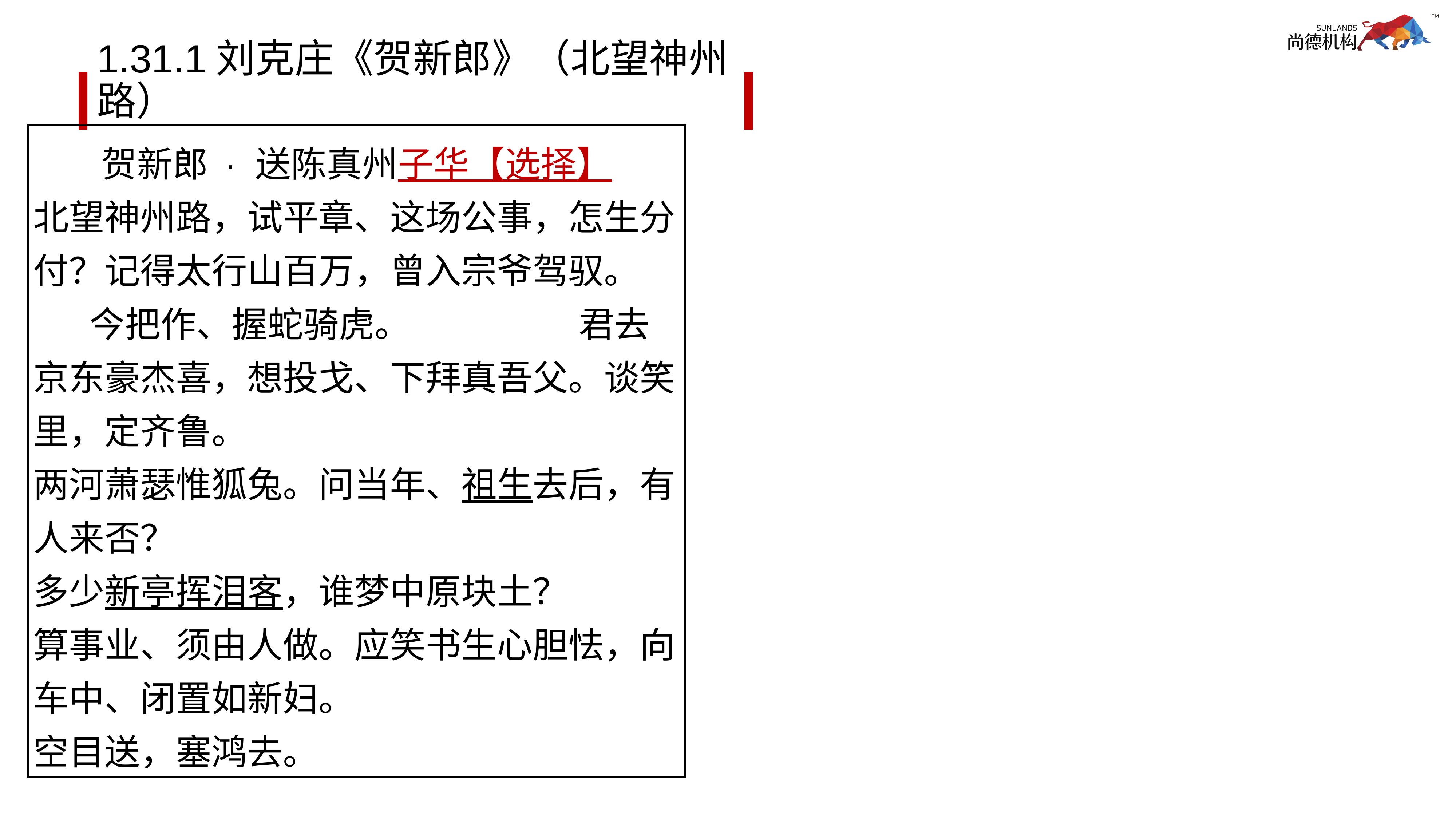

# 1.31.1刘克庄《贺新郎》（北望神州路）
贺新郎 · 送陈真州子华【选择】
北望神州路，试平章、这场公事，怎生分付？记得太行山百万，曾入宗爷驾驭。            今把作、握蛇骑虎。                     君去京东豪杰喜，想投戈、下拜真吾父。谈笑里，定齐鲁。
两河萧瑟惟狐兔。问当年、祖生去后，有人来否？
多少新亭挥泪客，谁梦中原块土？
算事业、须由人做。应笑书生心胆怯，向车中、闭置如新妇。
空目送，塞鸿去。